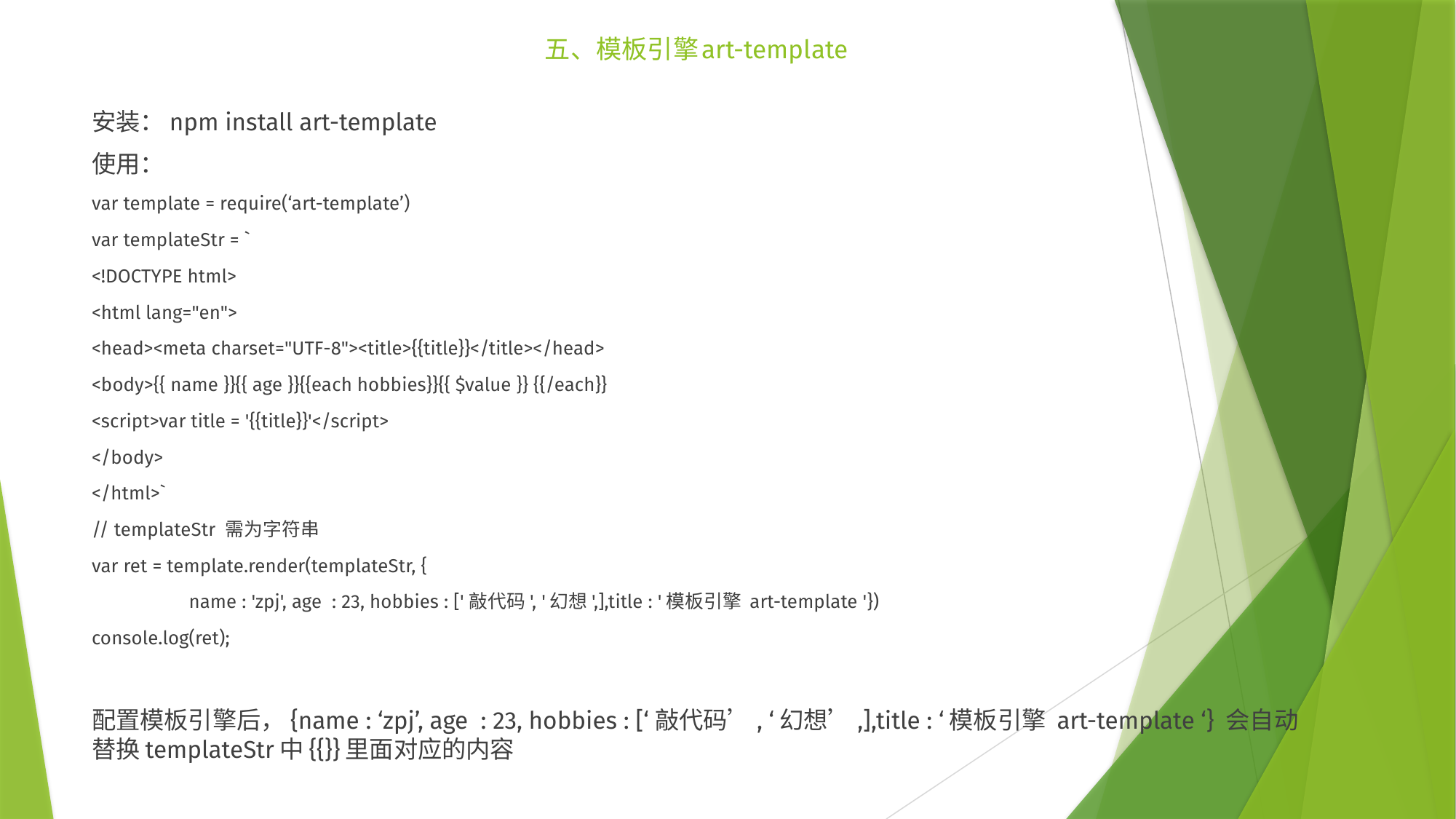

# 五、模板引擎art-template
安装：npm install art-template
使用：
var template = require(‘art-template’)
var templateStr = `
<!DOCTYPE html>
<html lang="en">
<head><meta charset="UTF-8"><title>{{title}}</title></head>
<body>{{ name }}{{ age }}{{each hobbies}}{{ $value }} {{/each}}
<script>var title = '{{title}}'</script>
</body>
</html>`
// templateStr 需为字符串
var ret = template.render(templateStr, {
	name : 'zpj', age  : 23, hobbies : ['敲代码', '幻想',],title : '模板引擎 art-template '})
console.log(ret);

配置模板引擎后，{name : ‘zpj’, age  : 23, hobbies : [‘敲代码’, ‘幻想’,],title : ‘模板引擎 art-template ‘} 会自动替换templateStr中{{}}里面对应的内容